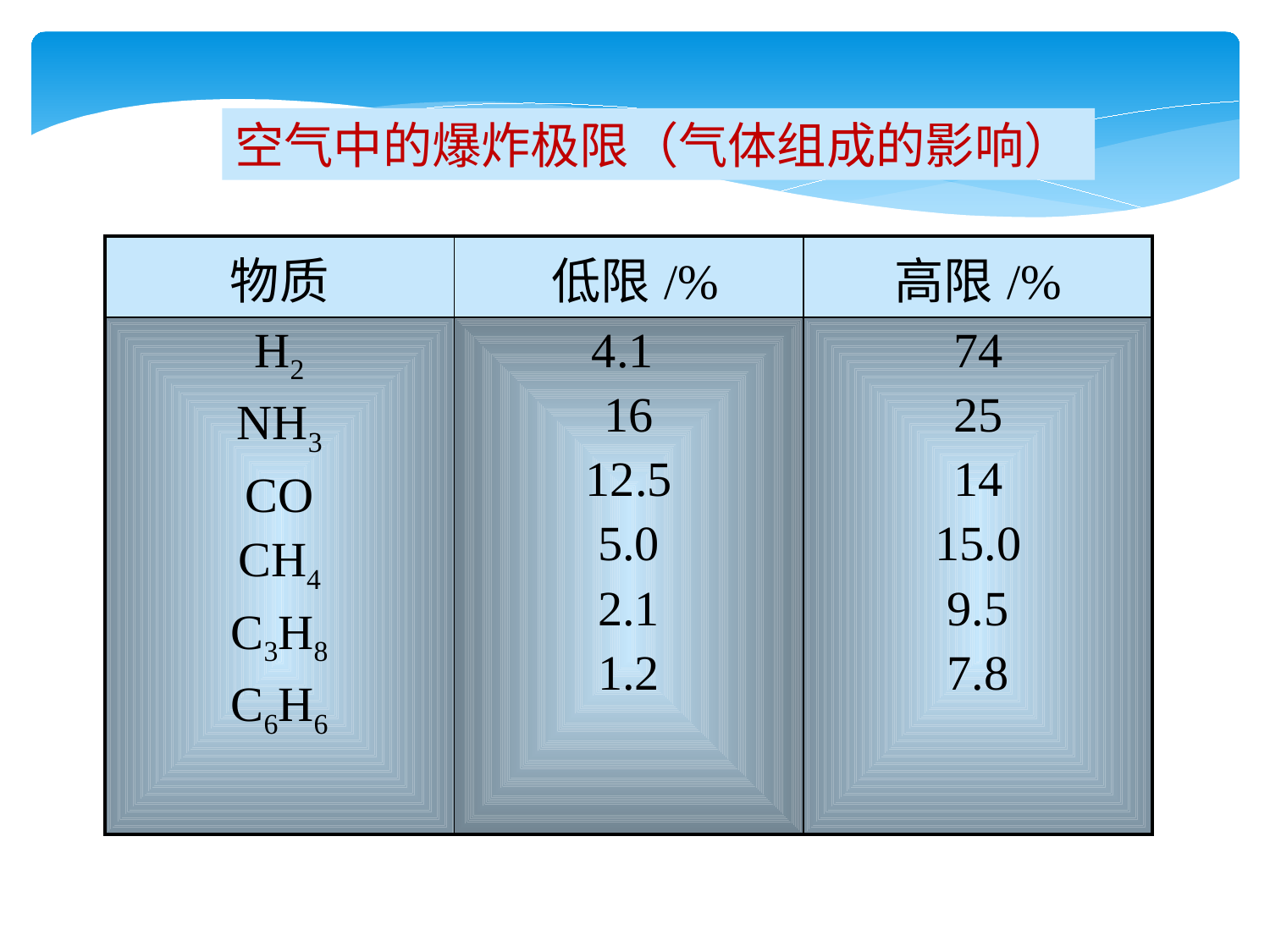

空气中的爆炸极限（气体组成的影响）
| 物质 | 低限/% | 高限/% |
| --- | --- | --- |
| H2 NH3 CO CH4 C3H8 C6H6 | 4.1 16 12.5 5.0 2.1 1.2 | 74 25 14 15.0 9.5 7.8 |